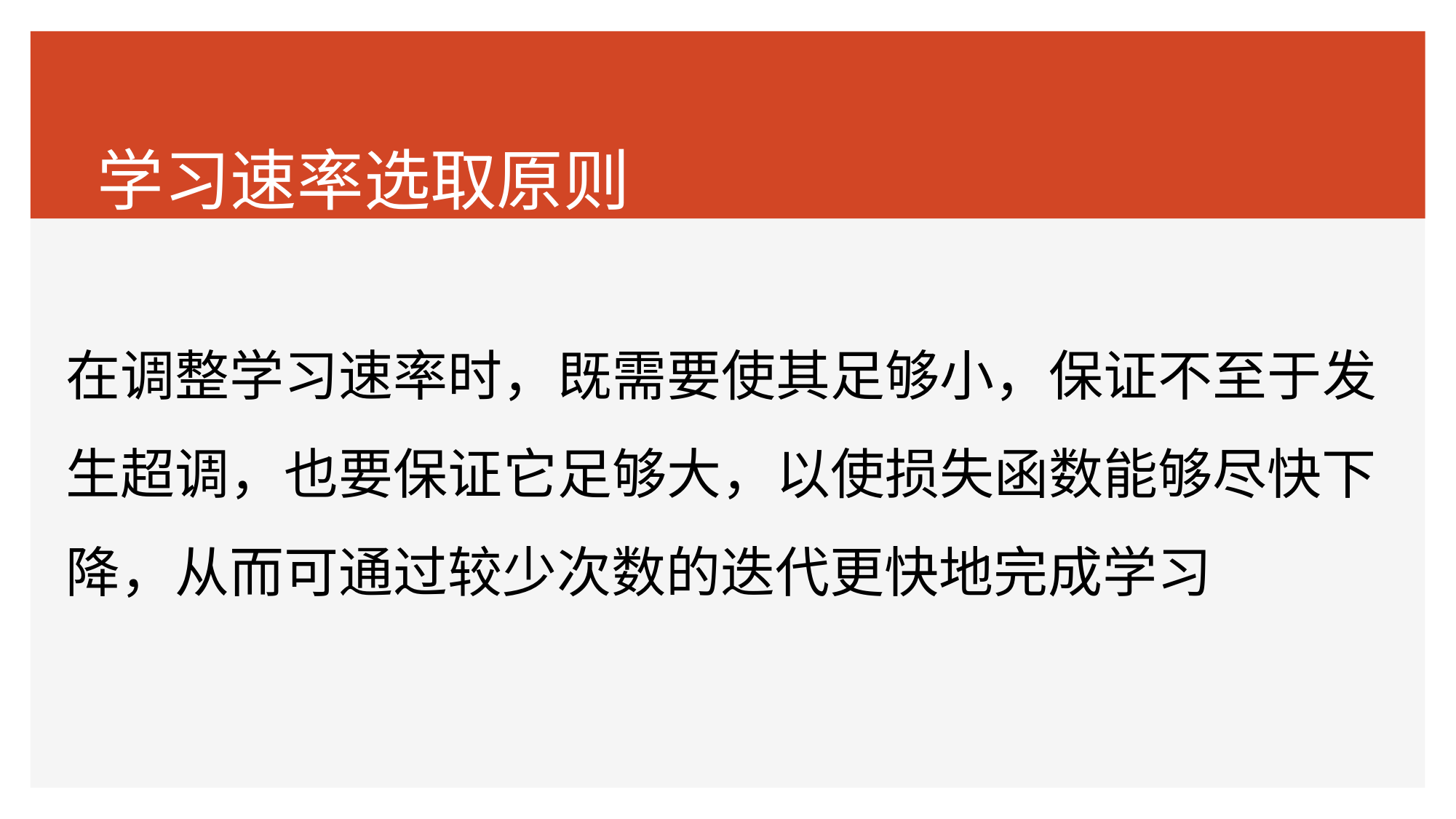

# 学习速率选取原则
在调整学习速率时，既需要使其足够小，保证不至于发 生超调，也要保证它足够大，以使损失函数能够尽快下 降，从而可通过较少次数的迭代更快地完成学习